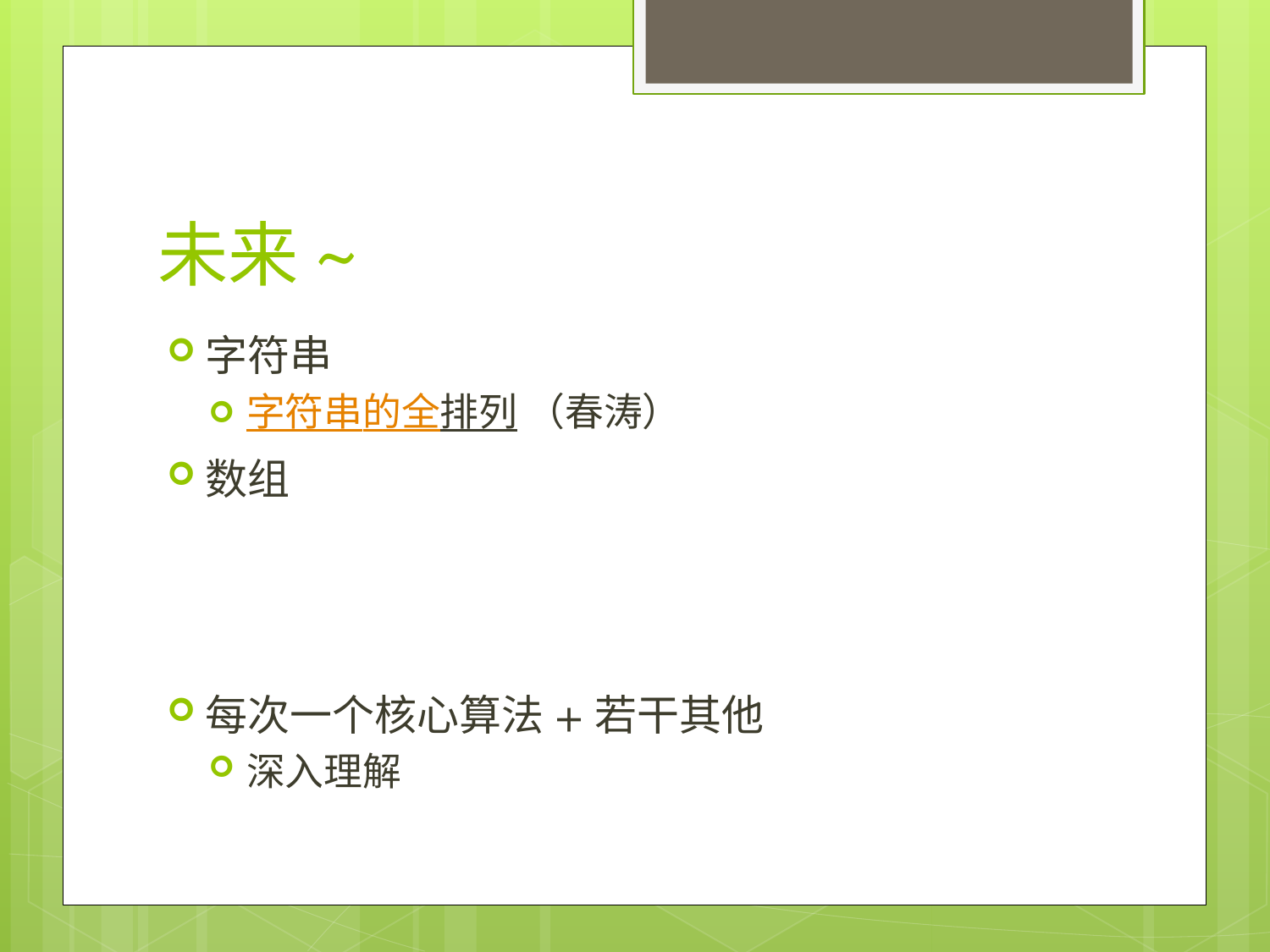

# 未来~
字符串
字符串的全排列 （春涛）
数组

每次一个核心算法+若干其他
深入理解